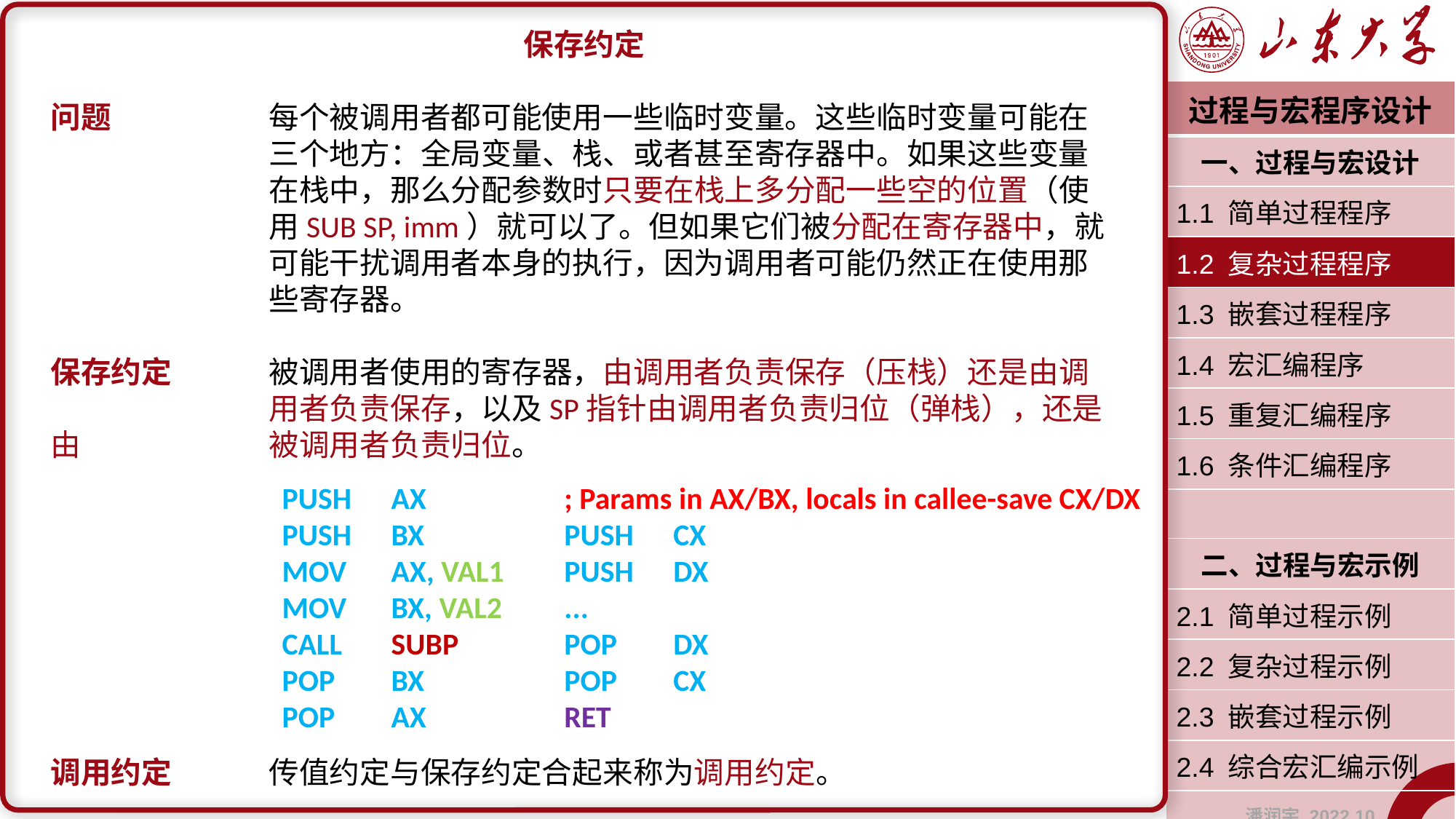

保存约定

问题		每个被调用者都可能使用一些临时变量。这些临时变量可能在		三个地方：全局变量、栈、或者甚至寄存器中。如果这些变量		在栈中，那么分配参数时只要在栈上多分配一些空的位置（使		用SUB SP, imm）就可以了。但如果它们被分配在寄存器中，就		可能干扰调用者本身的执行，因为调用者可能仍然正在使用那		些寄存器。

保存约定	被调用者使用的寄存器，由调用者负责保存（压栈）还是由调		用者负责保存，以及SP指针由调用者负责归位（弹栈），还是由		被调用者负责归位。

调用约定	传值约定与保存约定合起来称为调用约定。
| 过程与宏程序设计 |
| --- |
| 一、过程与宏设计 |
| 1.1 简单过程程序 |
| 1.2 复杂过程程序 |
| 1.3 嵌套过程程序 |
| 1.4 宏汇编程序 |
| 1.5 重复汇编程序 |
| 1.6 条件汇编程序 |
|  |
| 二、过程与宏示例 |
| 2.1 简单过程示例 |
| 2.2 复杂过程示例 |
| 2.3 嵌套过程示例 |
| 2.4 综合宏汇编示例 |
| 潘润宇 2022.10 |
PUSH	AX
PUSH	BX
MOV	AX, VAL1
MOV	BX, VAL2
CALL	SUBP
POP	BX
POP	AX
; Params in AX/BX, locals in callee-save CX/DX
PUSH	CX
PUSH	DX
...
POP	DX
POP	CX
RET